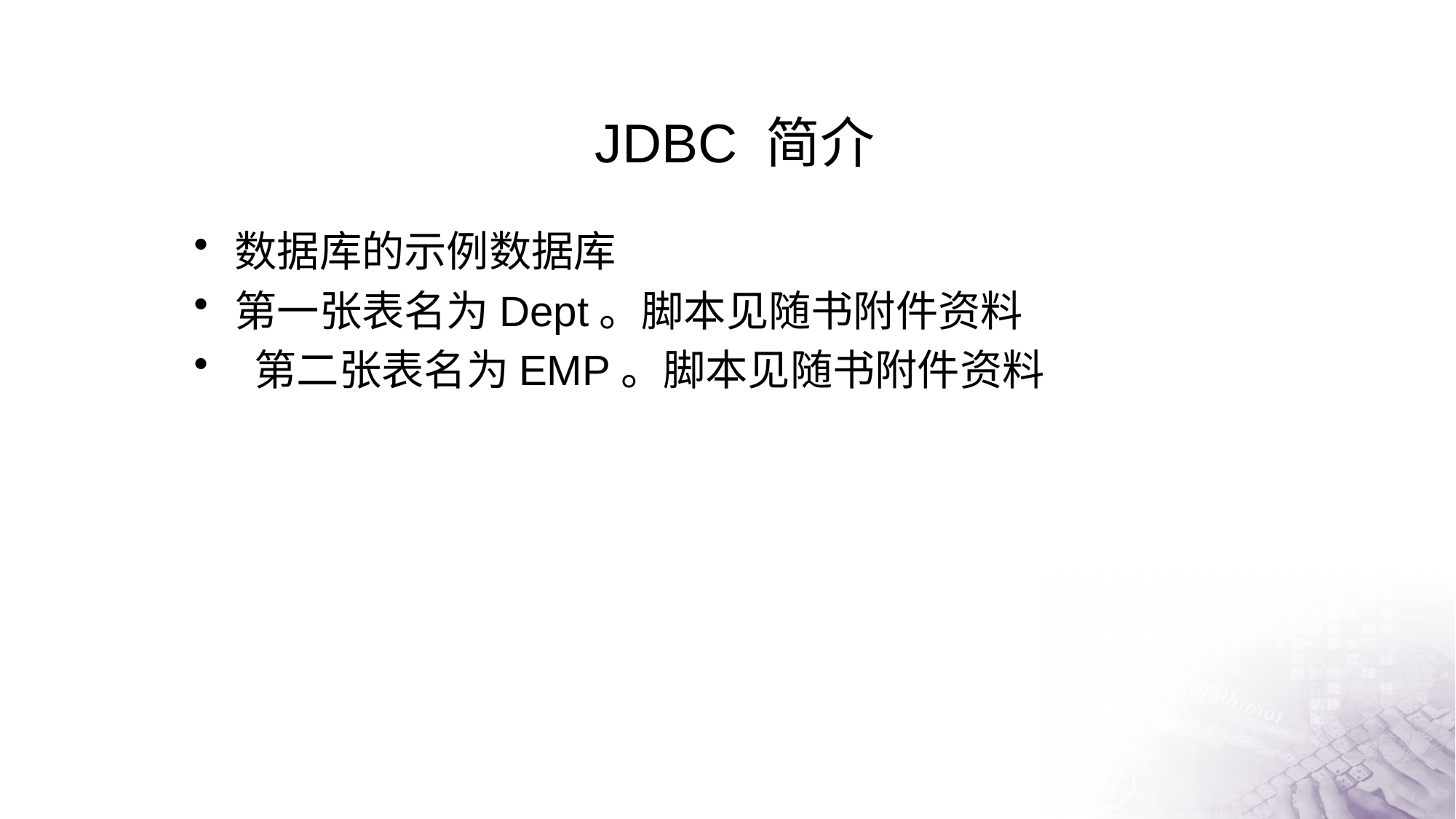

JDBC 简介
数据库的示例数据库
第一张表名为Dept。脚本见随书附件资料
 第二张表名为EMP。脚本见随书附件资料